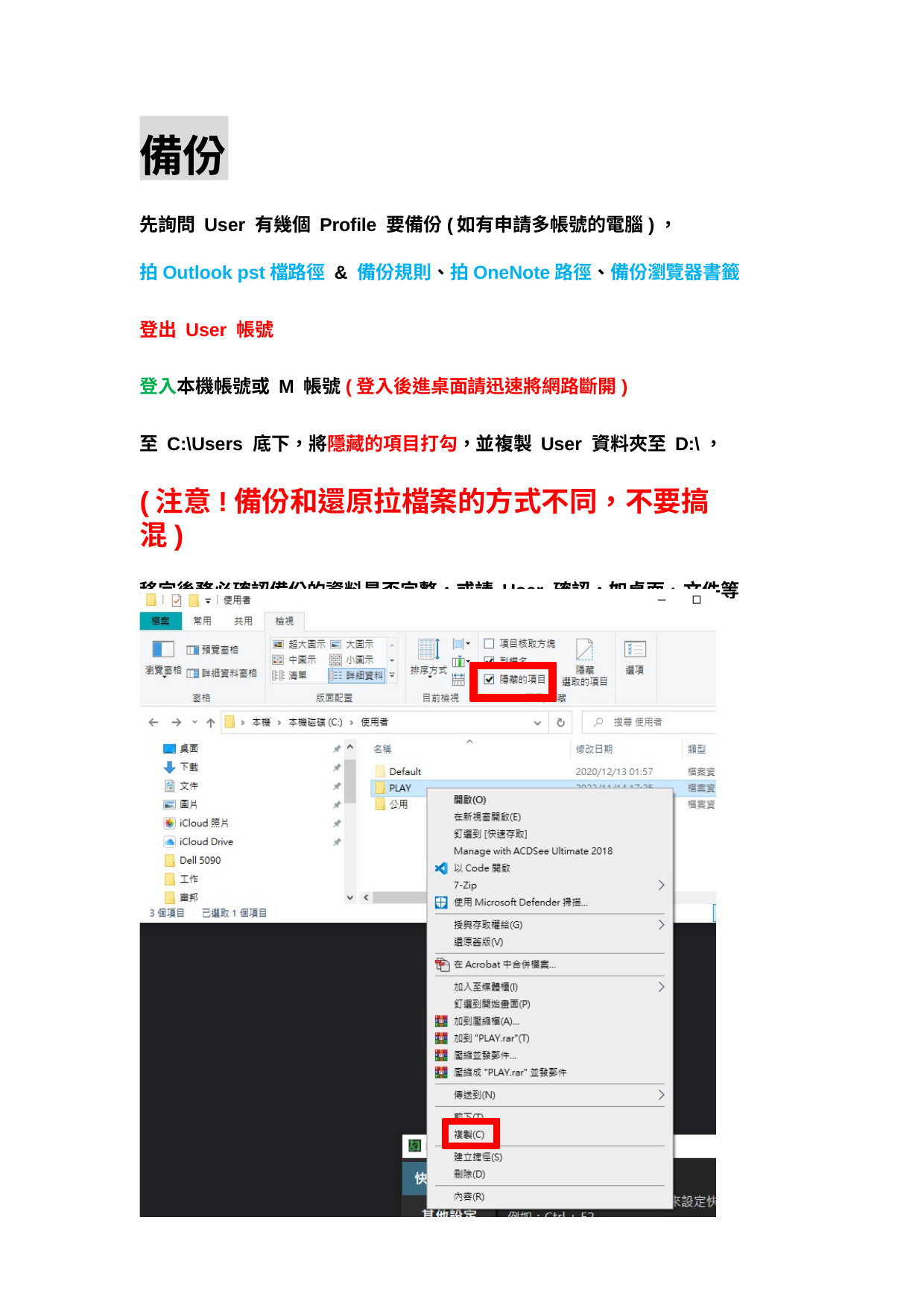

備份
先詢問 User 有幾個 Profile 要備份(如有申請多帳號的電腦)，

拍Outlook pst檔路徑 & 備份規則、拍OneNote路徑、備份瀏覽器書籤

登出 User 帳號

登入本機帳號或 M 帳號(登入後進桌面請迅速將網路斷開)

至 C:\Users 底下，將隱藏的項目打勾，並複製 User 資料夾至 D:\，

(注意!備份和還原拉檔案的方式不同，不要搞混)
移完後務必確認備份的資料是否完整，或請 User 確認，如桌面、文件等等